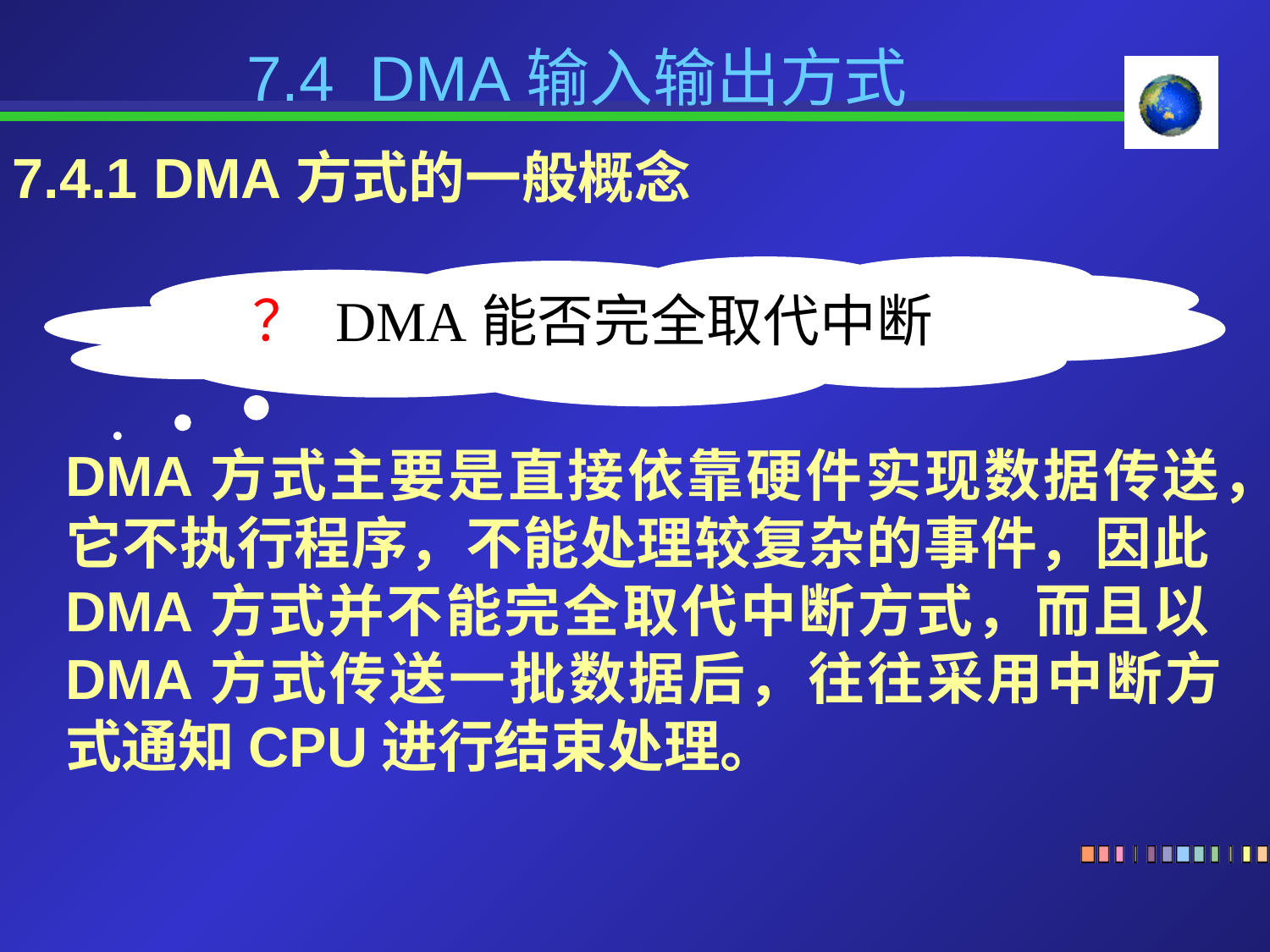

7.4  DMA输入输出方式
7.4.1 DMA方式的一般概念
？ DMA能否完全取代中断
DMA方式主要是直接依靠硬件实现数据传送，它不执行程序，不能处理较复杂的事件，因此DMA方式并不能完全取代中断方式，而且以DMA方式传送一批数据后，往往采用中断方式通知CPU进行结束处理。
70